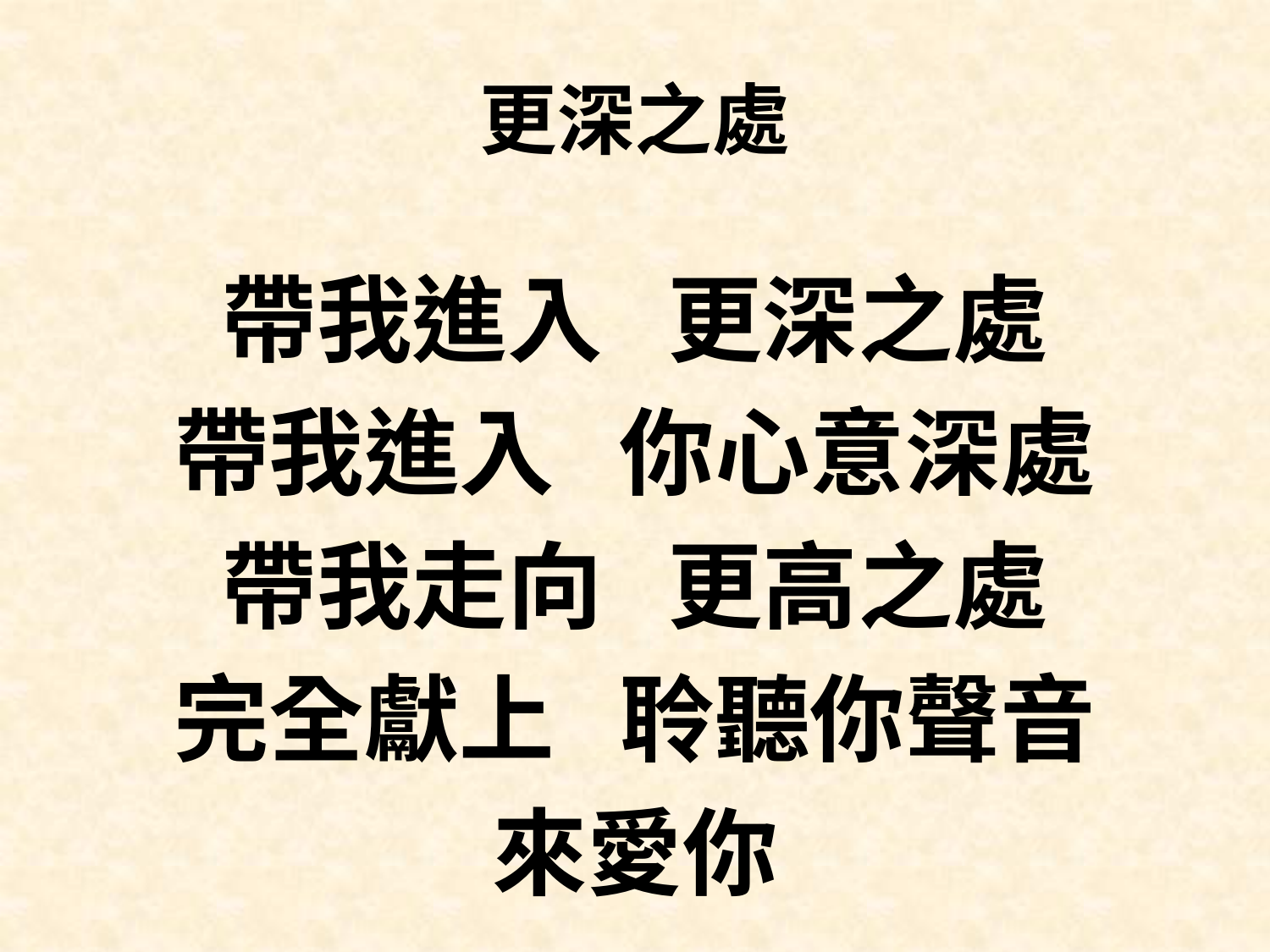

# 更深之處
帶我進入   更深之處
帶我進入   你心意深處
帶我走向   更高之處
完全獻上   聆聽你聲音
來愛你